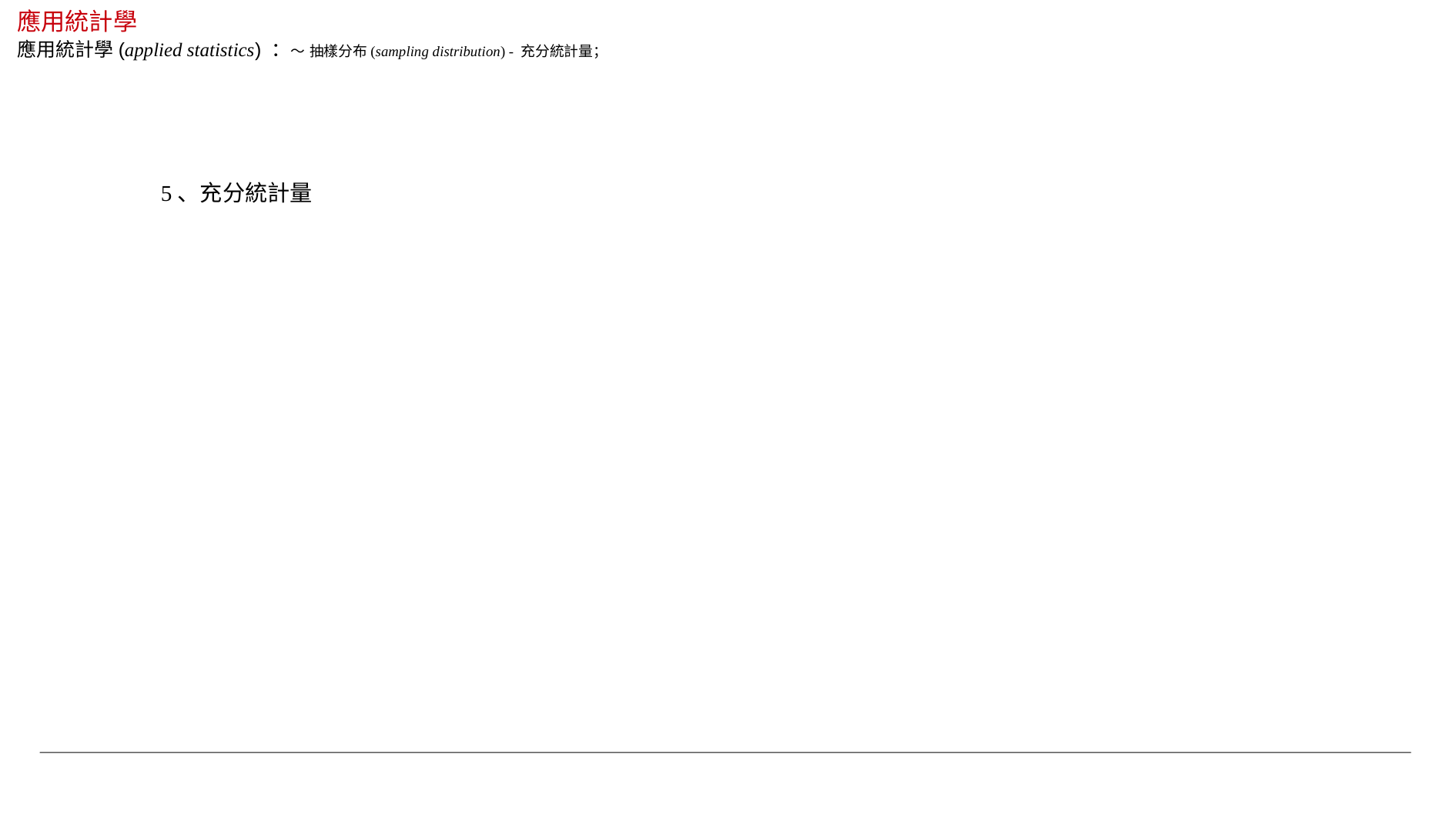

應用統計學
應用統計學(applied statistics) ：～ 抽樣分布(sampling distribution) - 充分統計量；
5、充分統計量